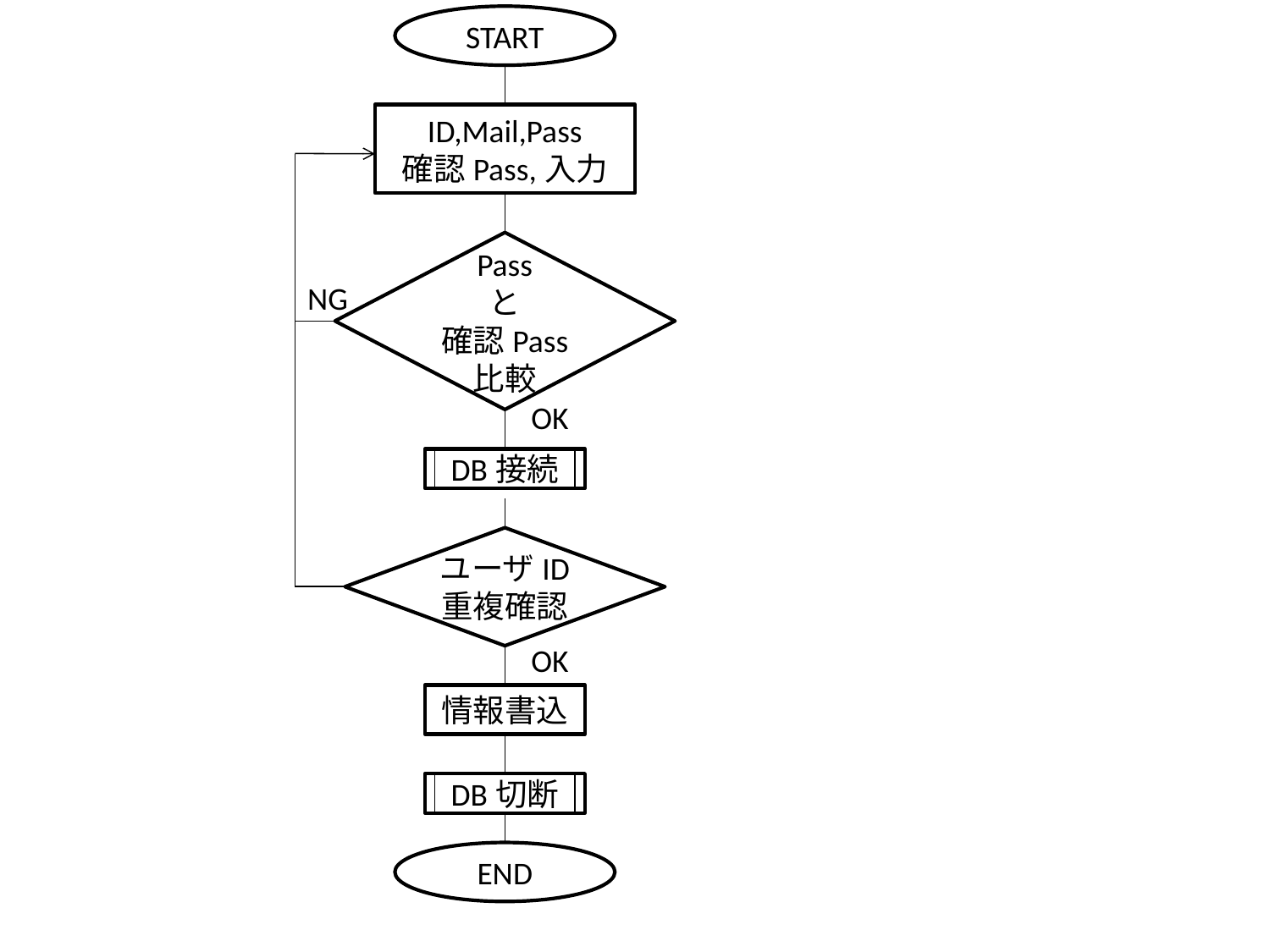

START
ID,Mail,Pass
確認Pass,入力
Pass
と
確認Pass
比較
NG
OK
DB接続
ユーザID
重複確認
OK
情報書込
DB切断
END